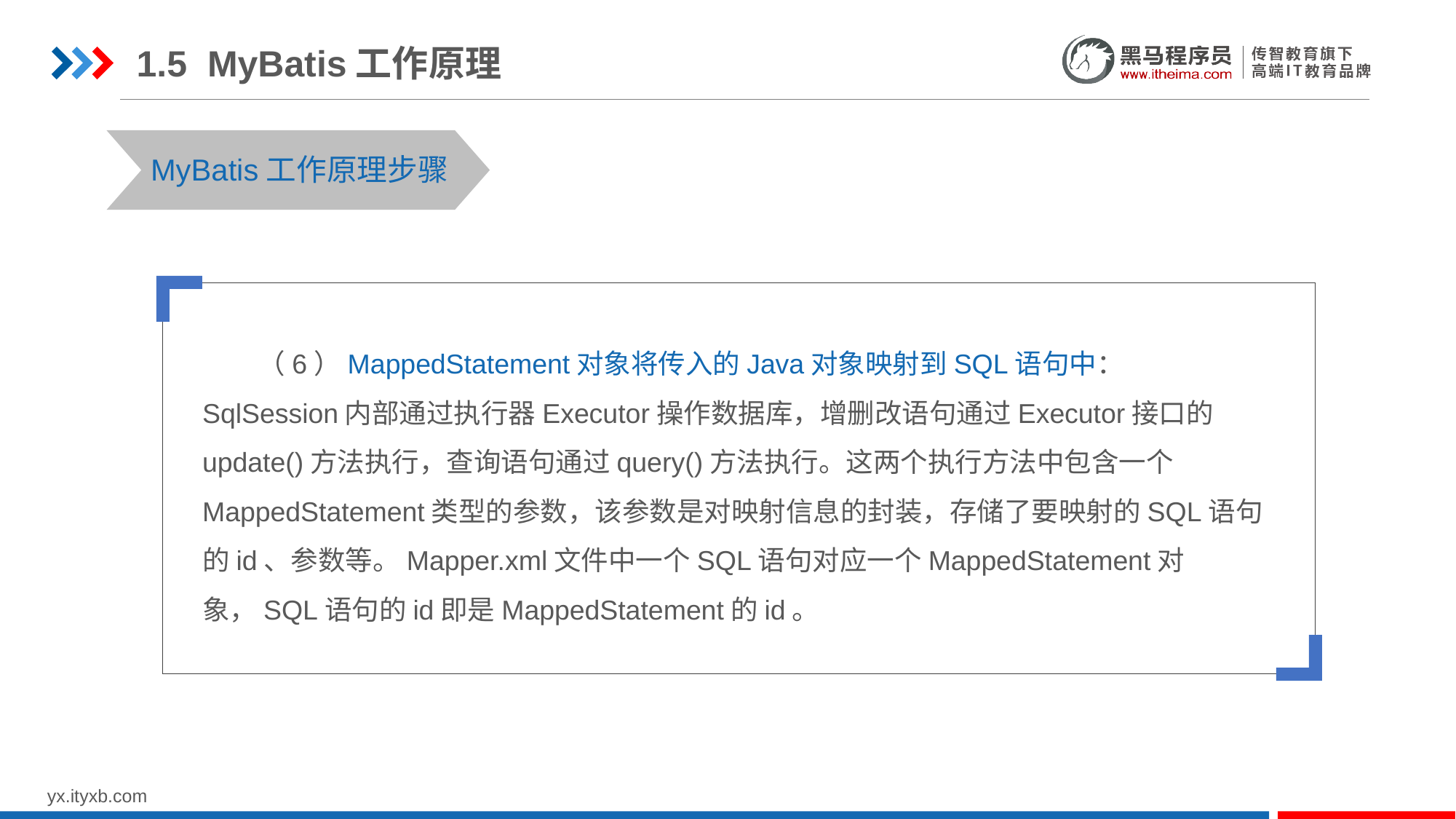

1.5  MyBatis工作原理

MyBatis工作原理步骤

        （6）MappedStatement对象将传入的Java对象映射到SQL语句中：SqlSession内部通过执行器Executor操作数据库，增删改语句通过Executor接口的update()方法执行，查询语句通过query()方法执行。这两个执行方法中包含一个MappedStatement类型的参数，该参数是对映射信息的封装，存储了要映射的SQL语句的id、参数等。Mapper.xml文件中一个SQL语句对应一个MappedStatement对象，SQL语句的id即是MappedStatement的id。